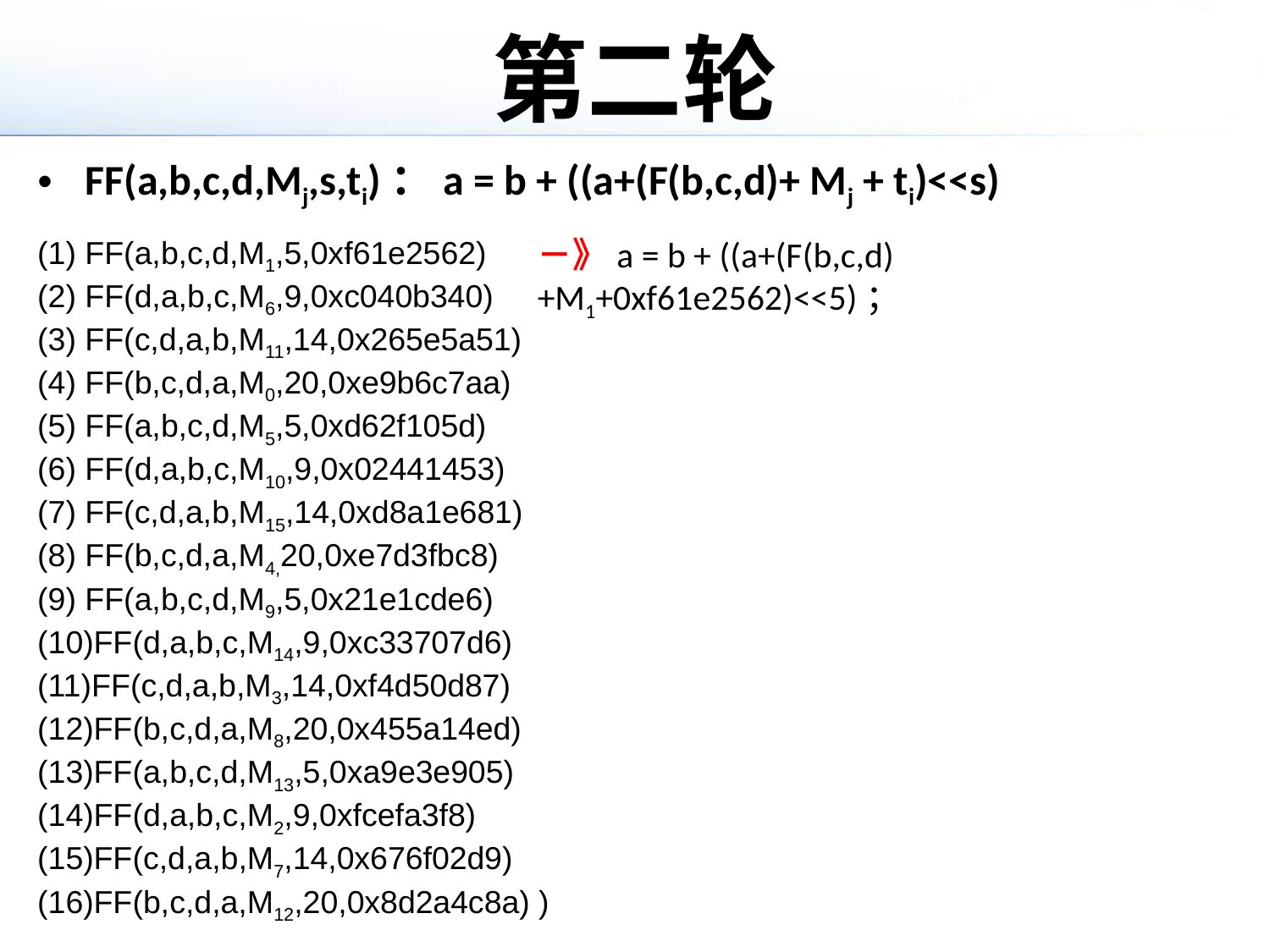

# 第二轮
FF(a,b,c,d,Mj,s,ti)：a = b + ((a+(F(b,c,d)+ Mj + ti)<<s)
FF(a,b,c,d,M1,5,0xf61e2562)
FF(d,a,b,c,M6,9,0xc040b340)
FF(c,d,a,b,M11,14,0x265e5a51)
FF(b,c,d,a,M0,20,0xe9b6c7aa)
FF(a,b,c,d,M5,5,0xd62f105d)
FF(d,a,b,c,M10,9,0x02441453)
FF(c,d,a,b,M15,14,0xd8a1e681)
FF(b,c,d,a,M4,20,0xe7d3fbc8)
FF(a,b,c,d,M9,5,0x21e1cde6)
FF(d,a,b,c,M14,9,0xc33707d6)
FF(c,d,a,b,M3,14,0xf4d50d87)
FF(b,c,d,a,M8,20,0x455a14ed)
FF(a,b,c,d,M13,5,0xa9e3e905)
FF(d,a,b,c,M2,9,0xfcefa3f8)
FF(c,d,a,b,M7,14,0x676f02d9)
FF(b,c,d,a,M12,20,0x8d2a4c8a) )
－》a = b + ((a+(F(b,c,d)+M1+0xf61e2562)<<5)；